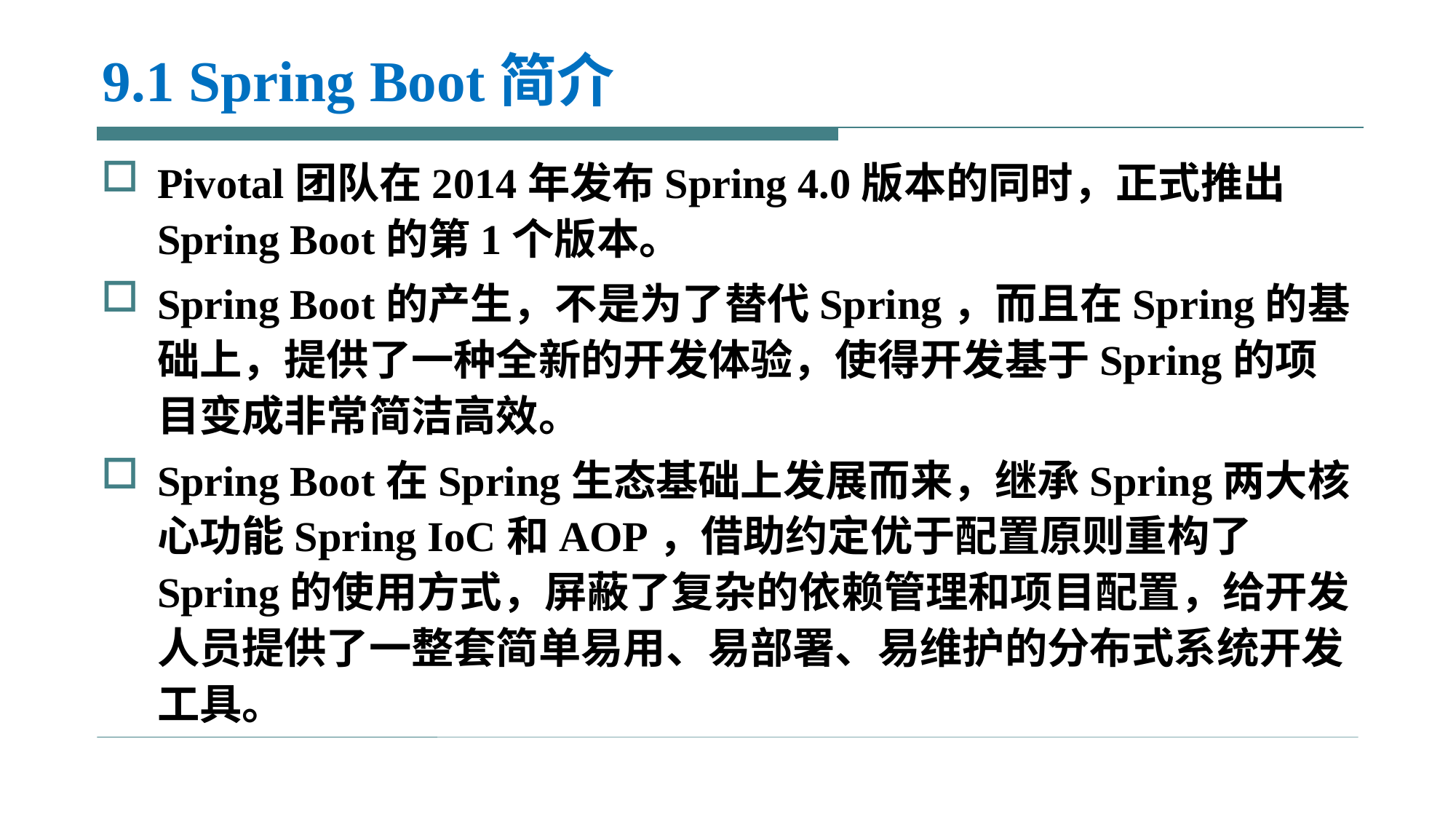

# 9.1 Spring Boot简介
Pivotal团队在2014年发布Spring 4.0版本的同时，正式推出Spring Boot的第1个版本。
Spring Boot的产生，不是为了替代Spring，而且在Spring的基础上，提供了一种全新的开发体验，使得开发基于Spring的项目变成非常简洁高效。
Spring Boot在Spring生态基础上发展而来，继承Spring两大核心功能Spring IoC和AOP，借助约定优于配置原则重构了Spring的使用方式，屏蔽了复杂的依赖管理和项目配置，给开发人员提供了一整套简单易用、易部署、易维护的分布式系统开发工具。
4